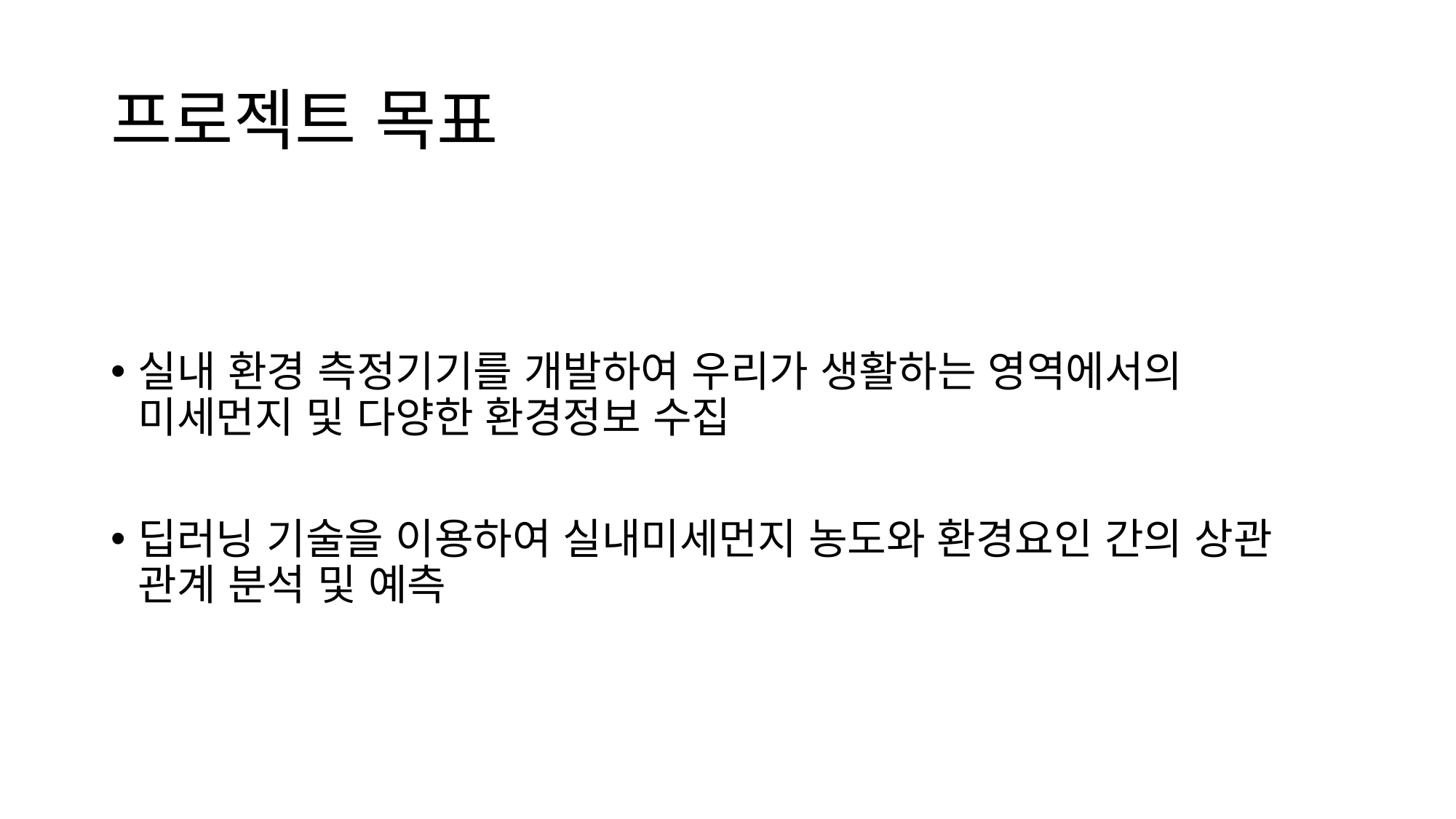

# 프로젝트 목표

실내 환경 측정기기를 개발하여 우리가 생활하는 영역에서의 미세먼지 및 다양한 환경정보 수집

딥러닝 기술을 이용하여 실내미세먼지 농도와 환경요인 간의 상관 관계 분석 및 예측